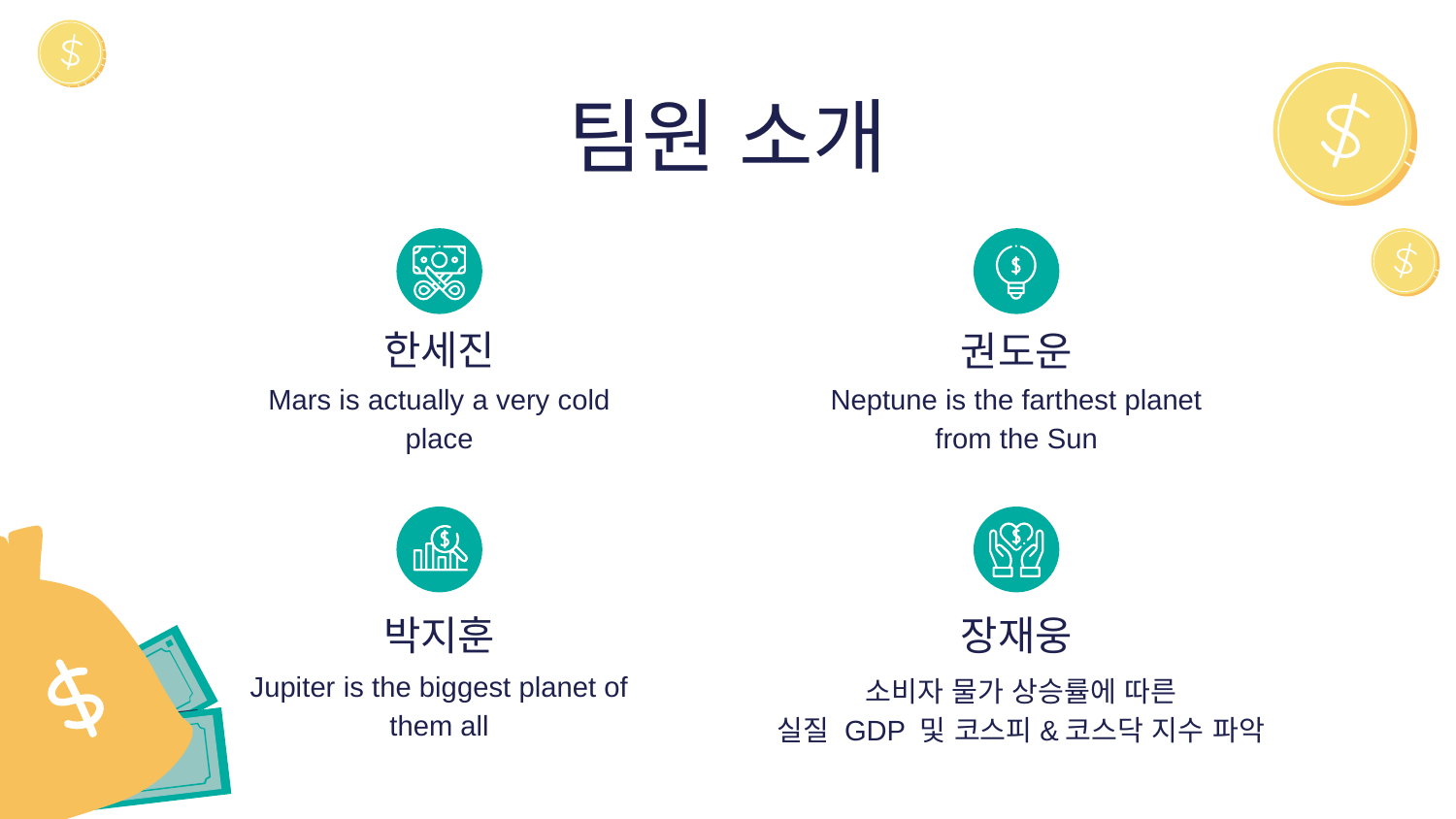

# 팀원 소개

한세진
권도운
Mars is actually a very cold place
Neptune is the farthest planet from the Sun

박지훈
장재웅
Jupiter is the biggest planet of them all
소비자 물가 상승률에 따른
실질 GDP 및 코스피&코스닥 지수 파악